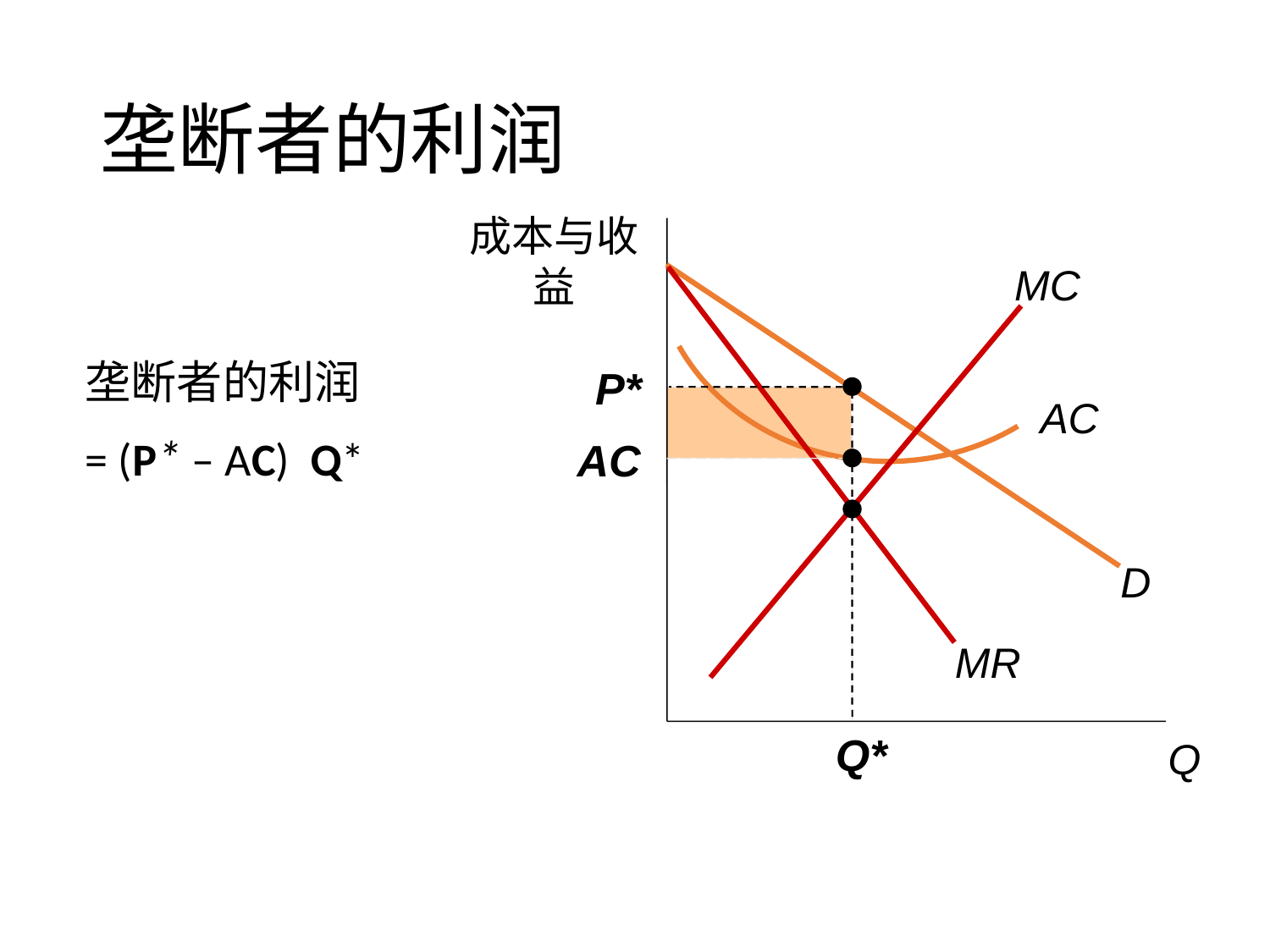

# 垄断者的利润
成本与收益

Q

AC

MC

D

MR
垄断者的利润
= (P* – AC)  Q*
P*

AC

Q*